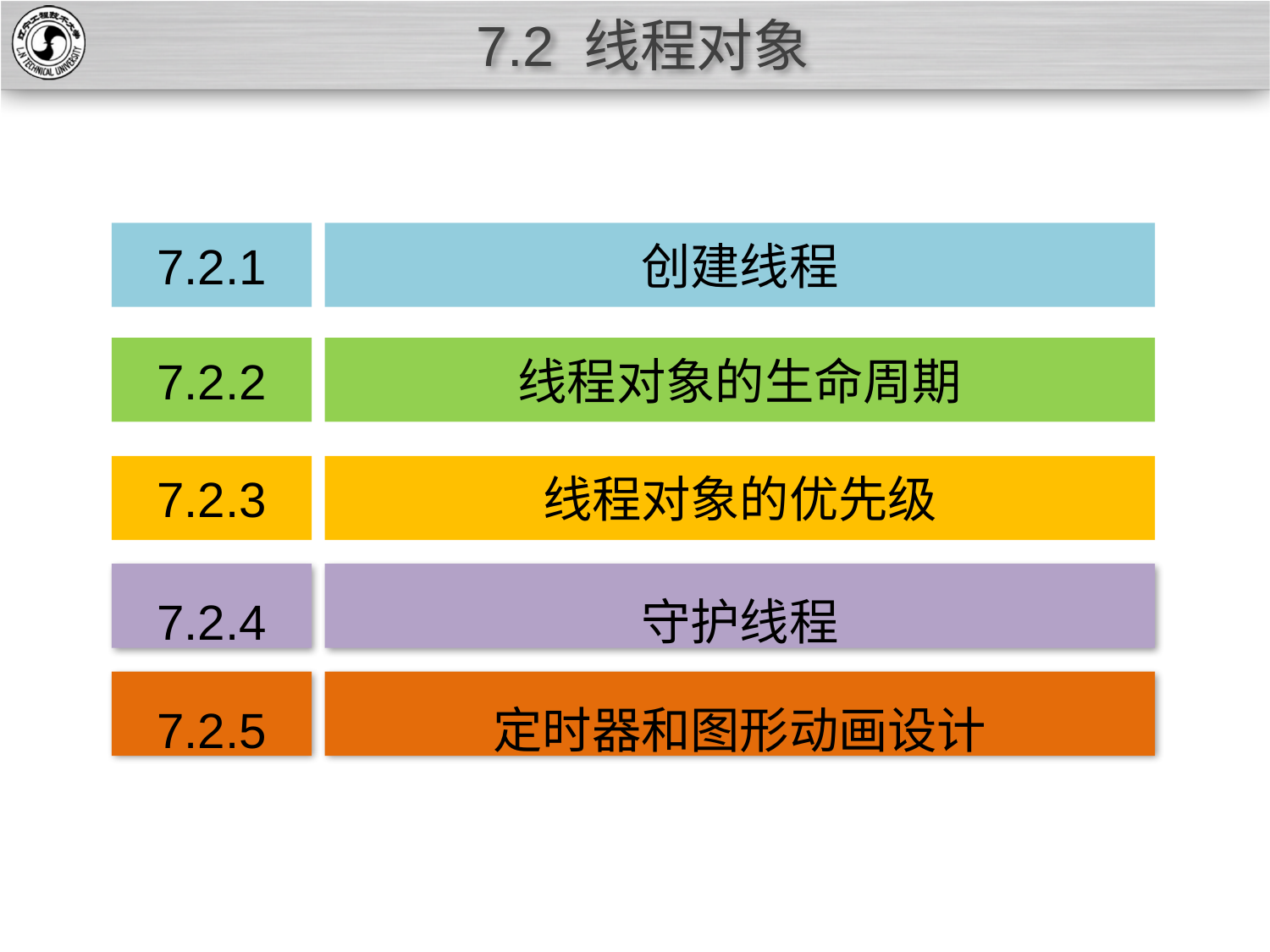

# 7.2 线程对象
7.2.1
创建线程
7.2.2
线程对象的生命周期
7.2.3
线程对象的优先级
7.2.4
守护线程
7.2.5
定时器和图形动画设计